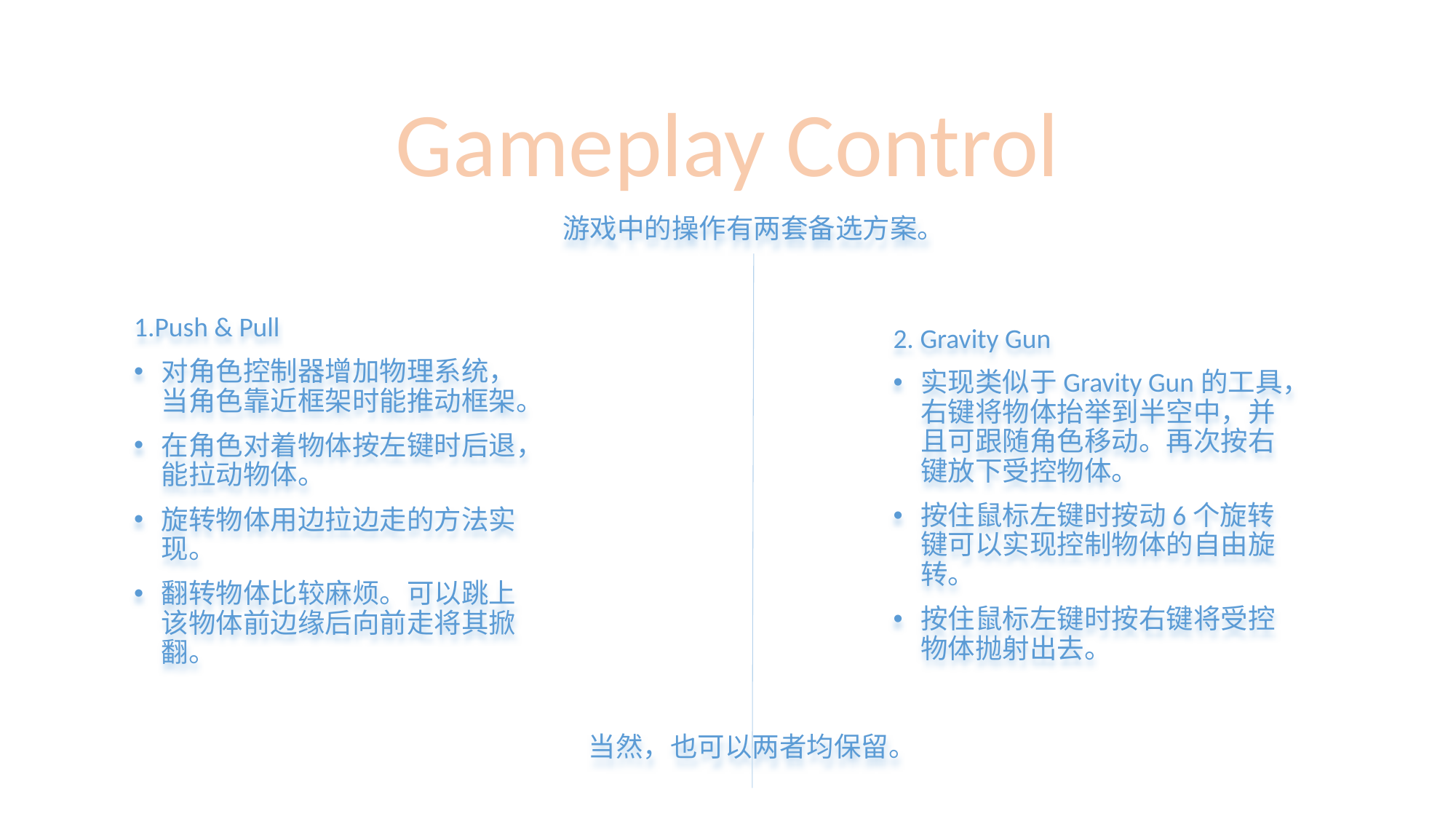

Gameplay Control
游戏中的操作有两套备选方案。
1.Push & Pull
对角色控制器增加物理系统，当角色靠近框架时能推动框架。
在角色对着物体按左键时后退，能拉动物体。
旋转物体用边拉边走的方法实现。
翻转物体比较麻烦。可以跳上该物体前边缘后向前走将其掀翻。
2. Gravity Gun
实现类似于Gravity Gun的工具，右键将物体抬举到半空中，并且可跟随角色移动。再次按右键放下受控物体。
按住鼠标左键时按动6个旋转键可以实现控制物体的自由旋转。
按住鼠标左键时按右键将受控物体抛射出去。
当然，也可以两者均保留。